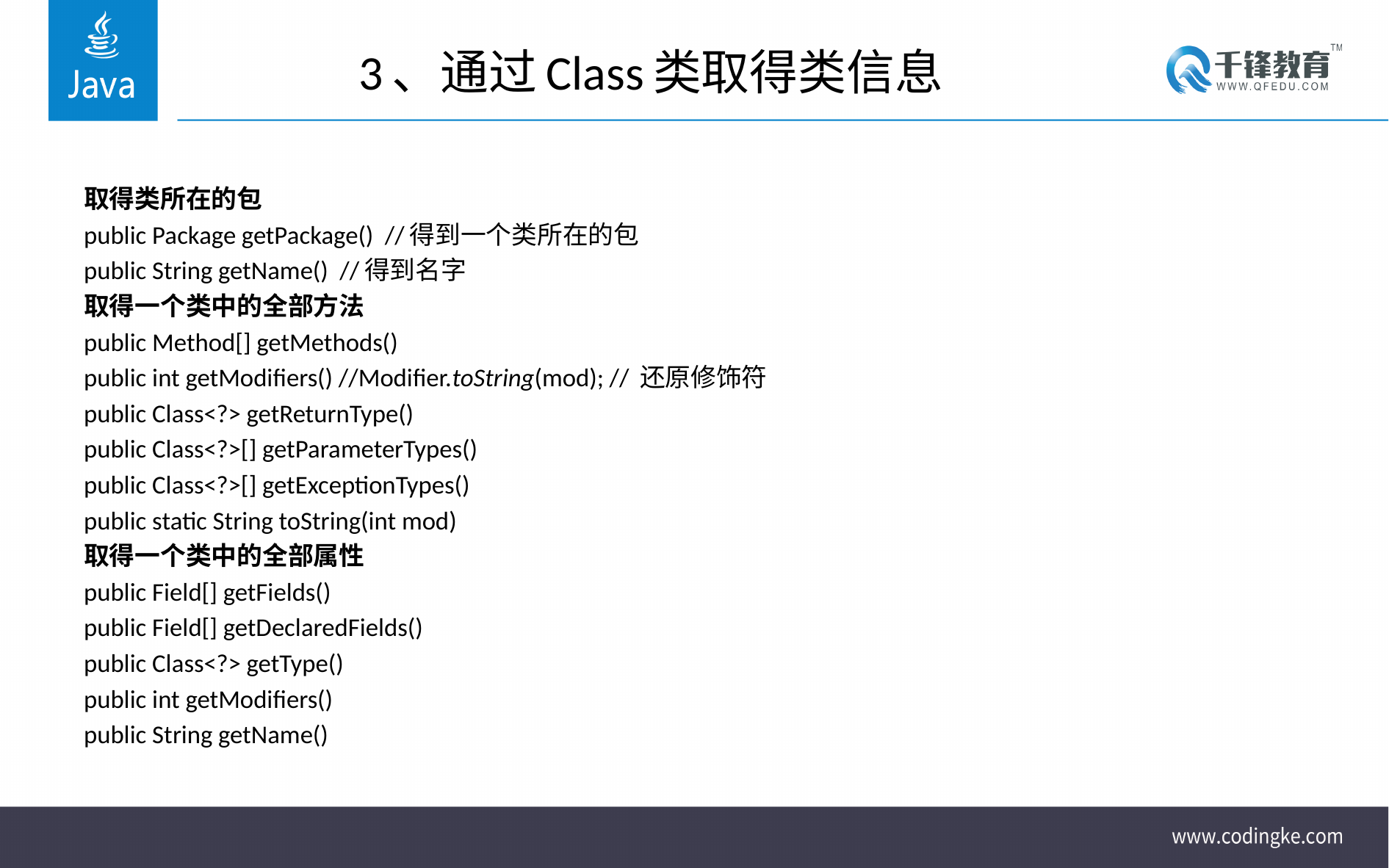

# 3、通过Class类取得类信息
取得类所在的包
public Package getPackage()  //得到一个类所在的包
public String getName()  //得到名字
取得一个类中的全部方法
public Method[] getMethods()
public int getModifiers() //Modifier.toString(mod); // 还原修饰符
public Class<?> getReturnType()
public Class<?>[] getParameterTypes()
public Class<?>[] getExceptionTypes()
public static String toString(int mod)
取得一个类中的全部属性
public Field[] getFields()
public Field[] getDeclaredFields()
public Class<?> getType()
public int getModifiers()
public String getName()